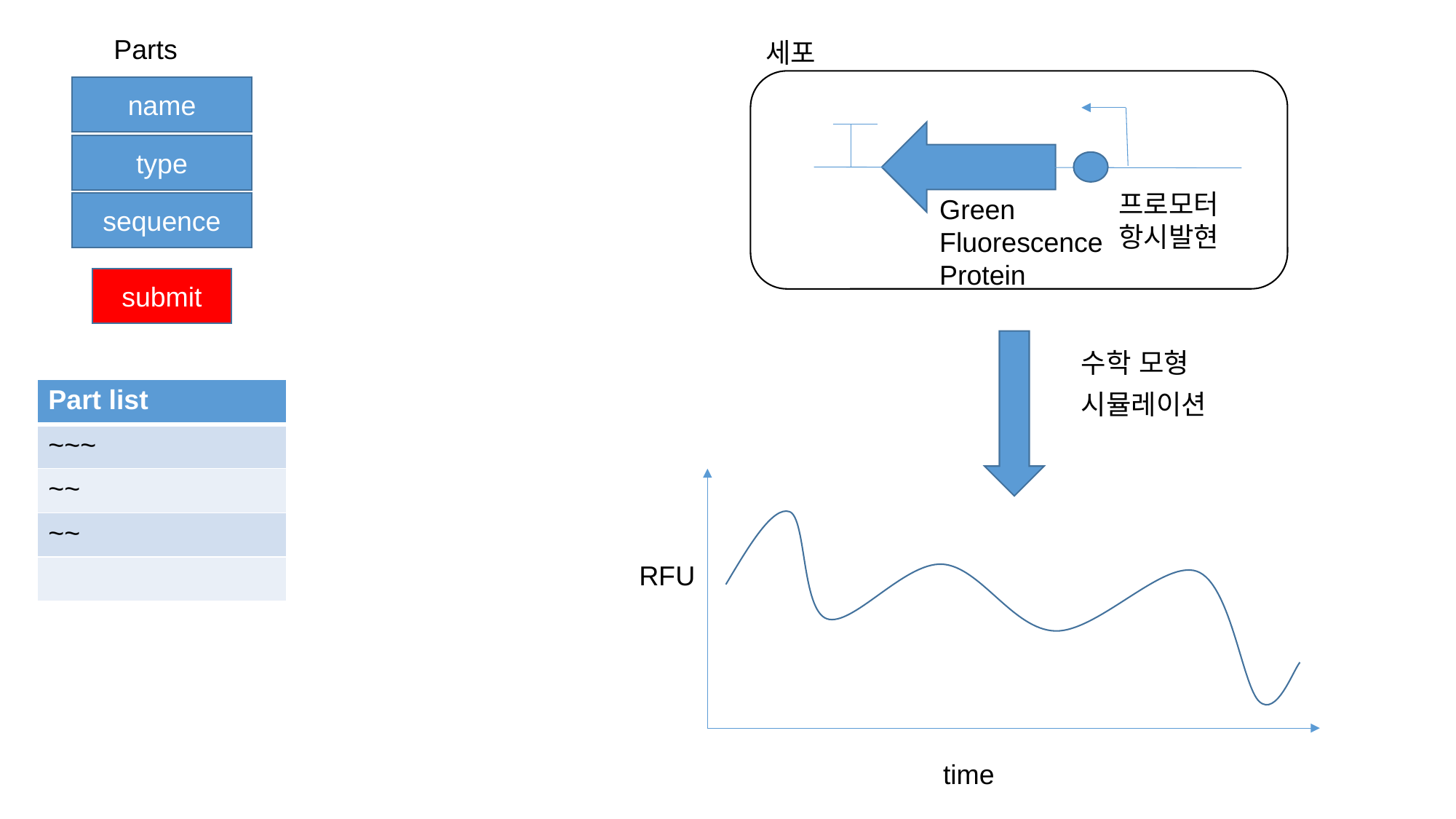

Parts
세포

name

type

프로모터
항시발현
Green
Fluorescence
Protein
sequence
submit

수학 모형
| Part list |
| --- |
| ~~~ |
| ~~ |
| ~~ |
|  |
시뮬레이션

RFU
time